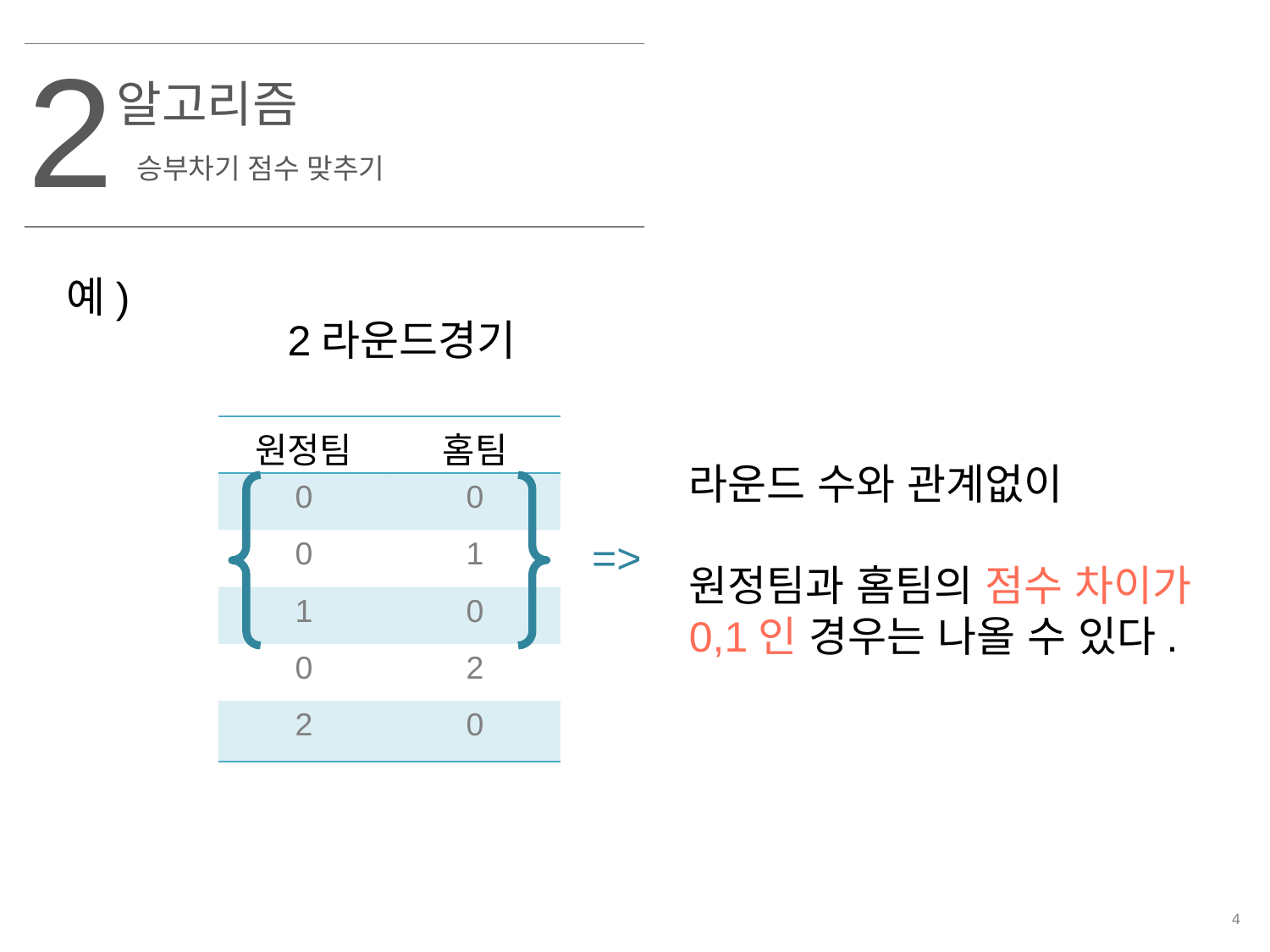

2
알고리즘
승부차기 점수 맞추기
예)
2라운드경기
| 원정팀 | 홈팀 |
| --- | --- |
| 0 | 0 |
| 0 | 1 |
| 1 | 0 |
| 0 | 2 |
| 2 | 0 |
라운드 수와 관계없이

원정팀과 홈팀의 점수 차이가 0,1인 경우는 나올 수 있다.

=>